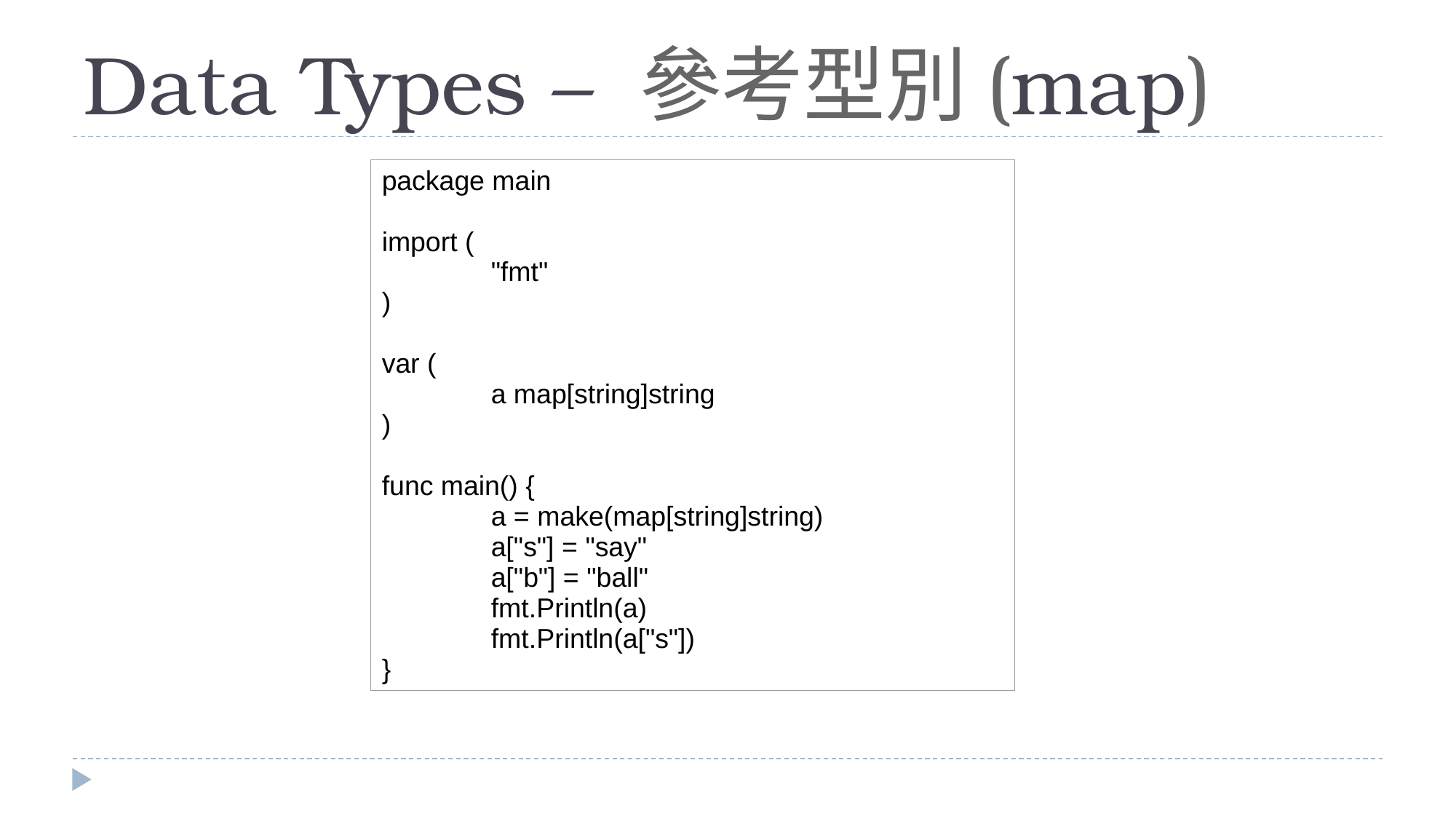

# Data Types – 參考型別(map)
| package main import ( "fmt" ) var ( a map[string]string ) func main() { a = make(map[string]string) a["s"] = "say" a["b"] = "ball" fmt.Println(a) fmt.Println(a["s"]) } |
| --- |